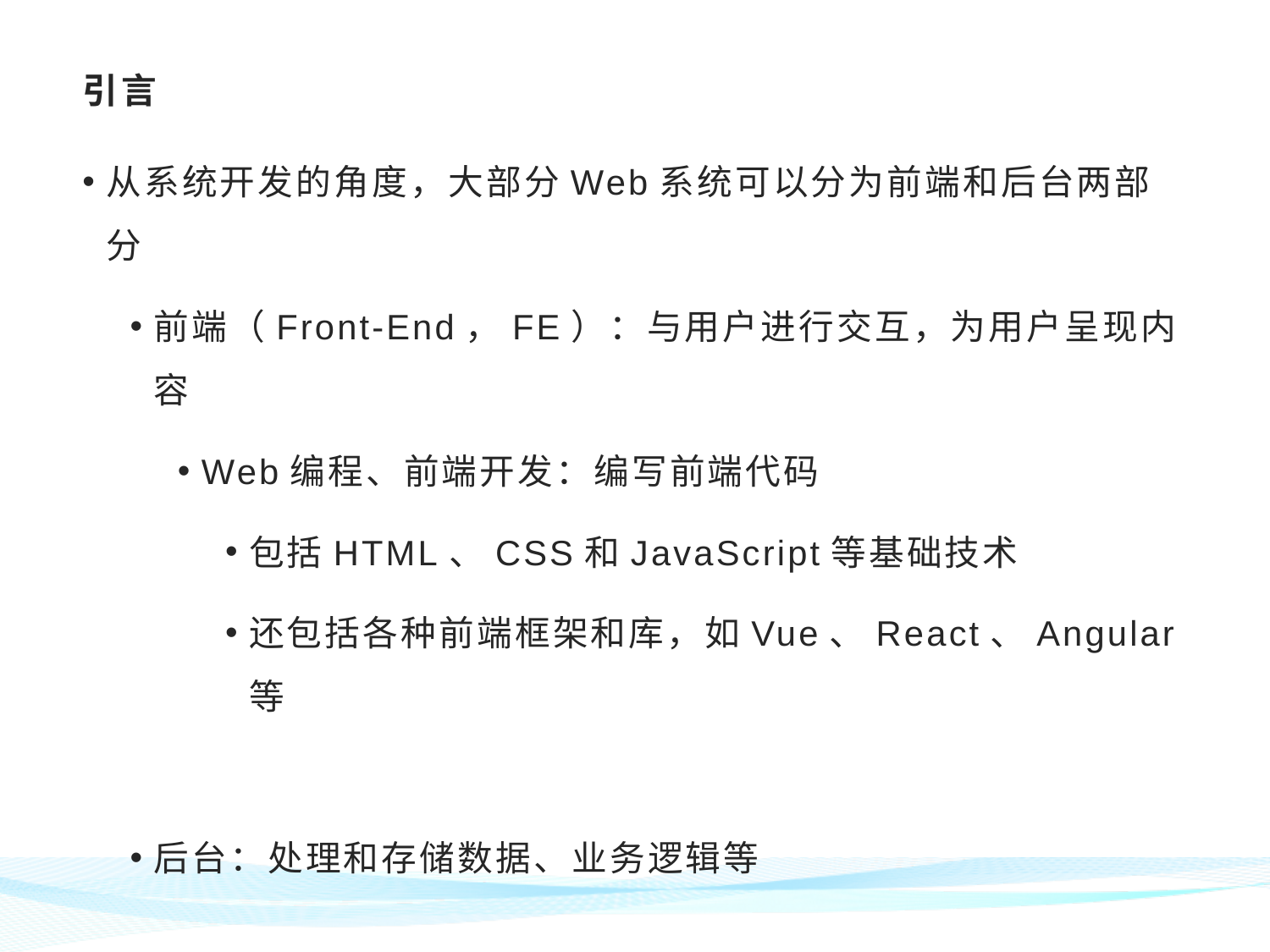

# 引言
从系统开发的角度，大部分Web系统可以分为前端和后台两部分
前端（Front-End，FE）：与用户进行交互，为用户呈现内容
Web编程、前端开发：编写前端代码
包括HTML、CSS和JavaScript等基础技术
还包括各种前端框架和库，如Vue、React、Angular等

后台：处理和存储数据、业务逻辑等